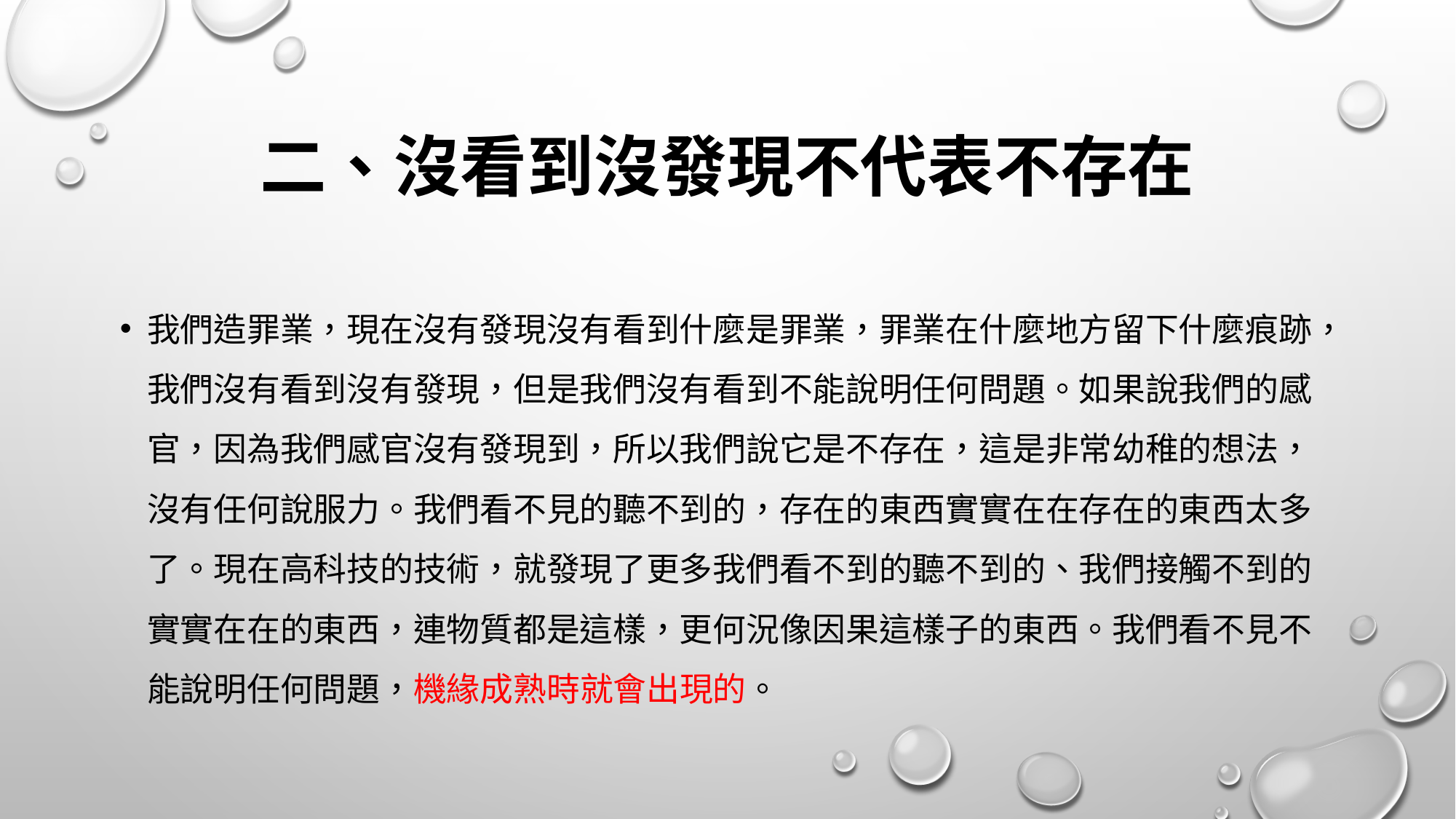

# 二、沒看到沒發現不代表不存在
我們造罪業，現在沒有發現沒有看到什麼是罪業，罪業在什麼地方留下什麼痕跡，我們沒有看到沒有發現，但是我們沒有看到不能說明任何問題。如果說我們的感官，因為我們感官沒有發現到，所以我們說它是不存在，這是非常幼稚的想法，沒有任何說服力。我們看不見的聽不到的，存在的東西實實在在存在的東西太多了。現在高科技的技術，就發現了更多我們看不到的聽不到的、我們接觸不到的實實在在的東西，連物質都是這樣，更何況像因果這樣子的東西。我們看不見不能說明任何問題，機緣成熟時就會出現的。